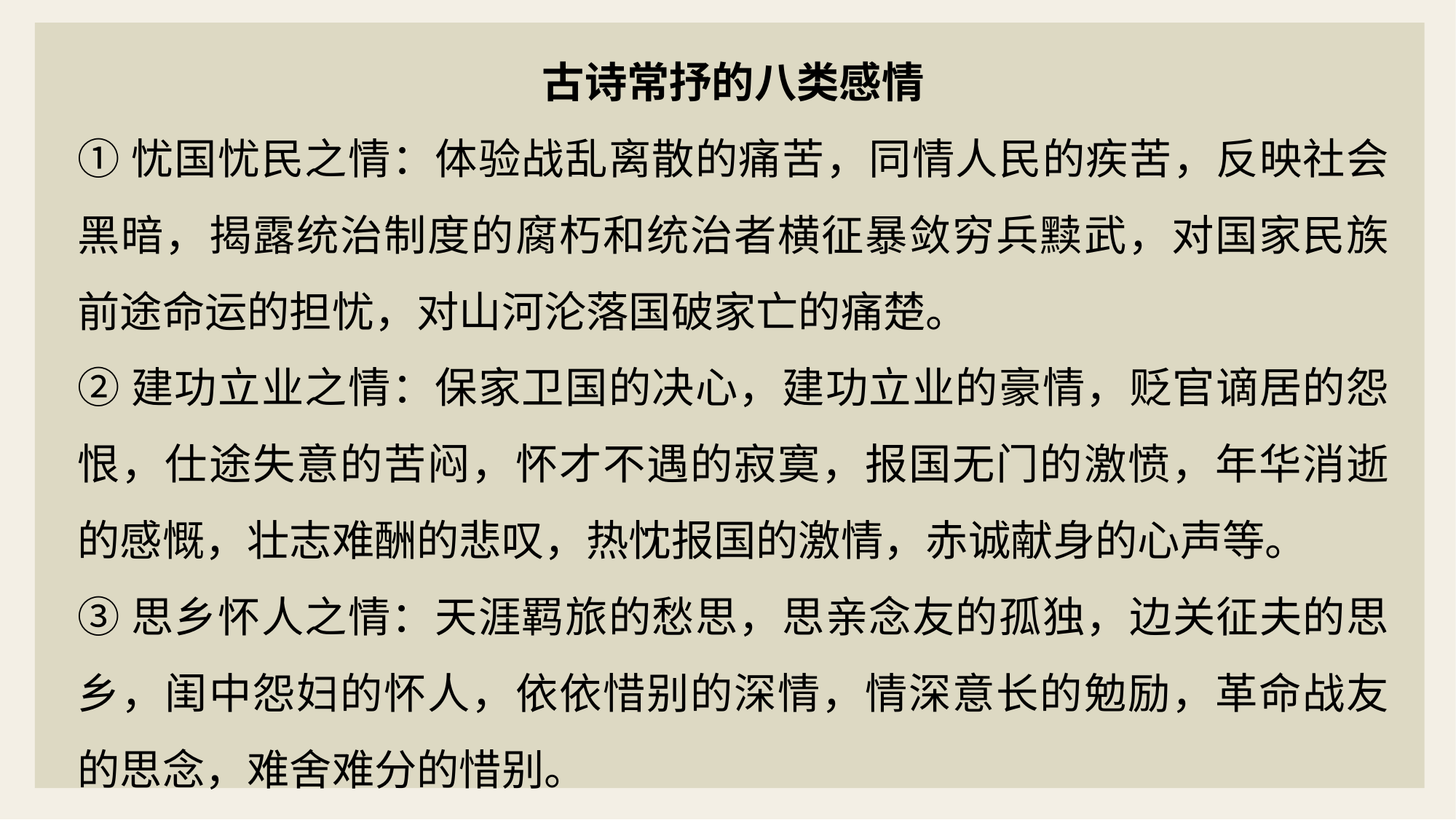

古诗常抒的八类感情
①忧国忧民之情：体验战乱离散的痛苦，同情人民的疾苦，反映社会黑暗，揭露统治制度的腐朽和统治者横征暴敛穷兵黩武，对国家民族前途命运的担忧，对山河沦落国破家亡的痛楚。
②建功立业之情：保家卫国的决心，建功立业的豪情，贬官谪居的怨恨，仕途失意的苦闷，怀才不遇的寂寞，报国无门的激愤，年华消逝的感慨，壮志难酬的悲叹，热忱报国的激情，赤诚献身的心声等。
③思乡怀人之情：天涯羁旅的愁思，思亲念友的孤独，边关征夫的思乡，闺中怨妇的怀人，依依惜别的深情，情深意长的勉励，革命战友的思念，难舍难分的惜别。